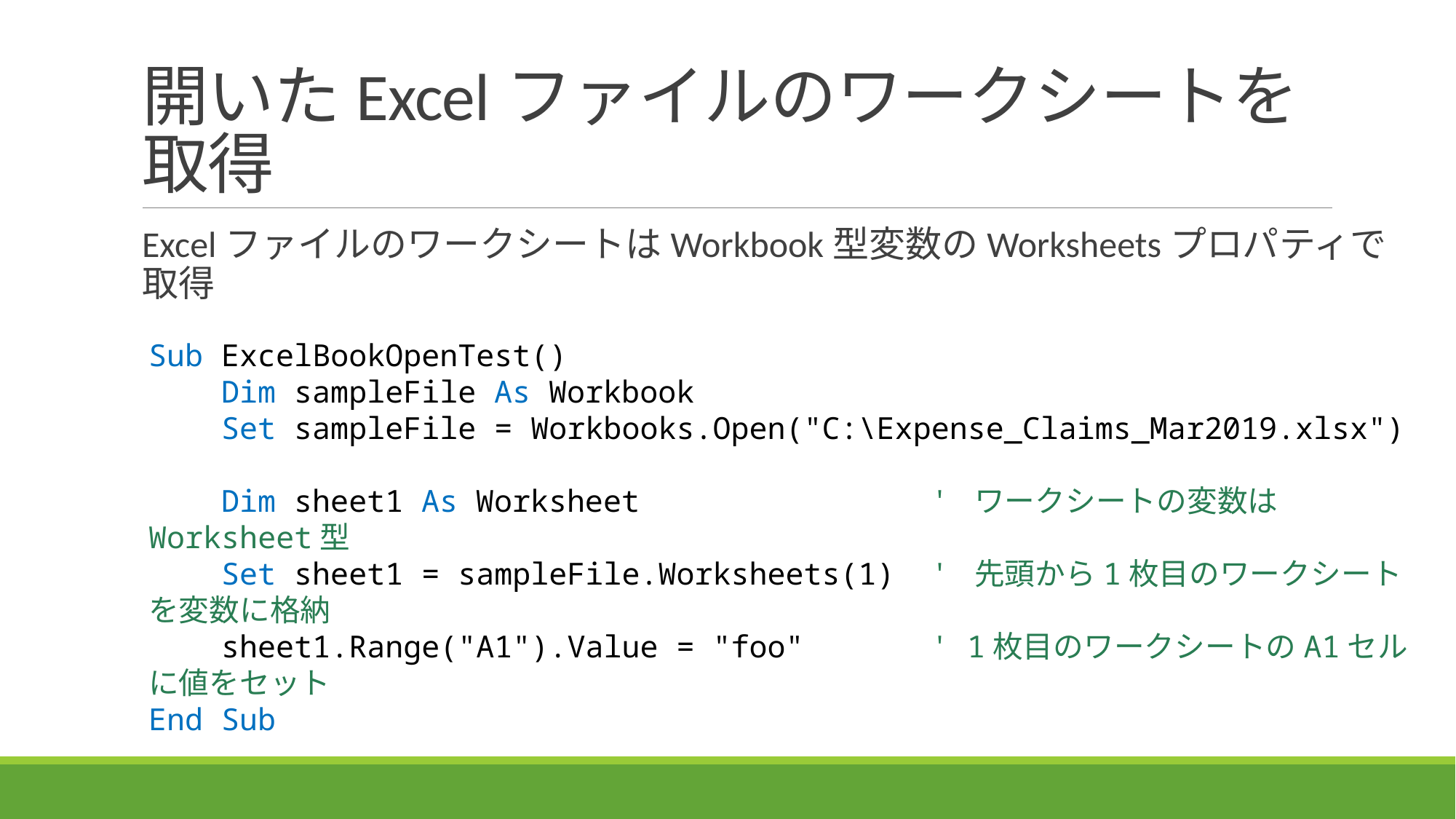

# 開いたExcelファイルのワークシートを取得
ExcelファイルのワークシートはWorkbook型変数のWorksheetsプロパティで取得
Sub ExcelBookOpenTest()
    Dim sampleFile As Workbook
    Set sampleFile = Workbooks.Open("C:\Expense_Claims_Mar2019.xlsx")

    Dim sheet1 As Worksheet                ' ワークシートの変数はWorksheet型
    Set sheet1 = sampleFile.Worksheets(1)  ' 先頭から1枚目のワークシートを変数に格納
    sheet1.Range("A1").Value = "foo"       ' 1枚目のワークシートのA1セルに値をセット
End Sub